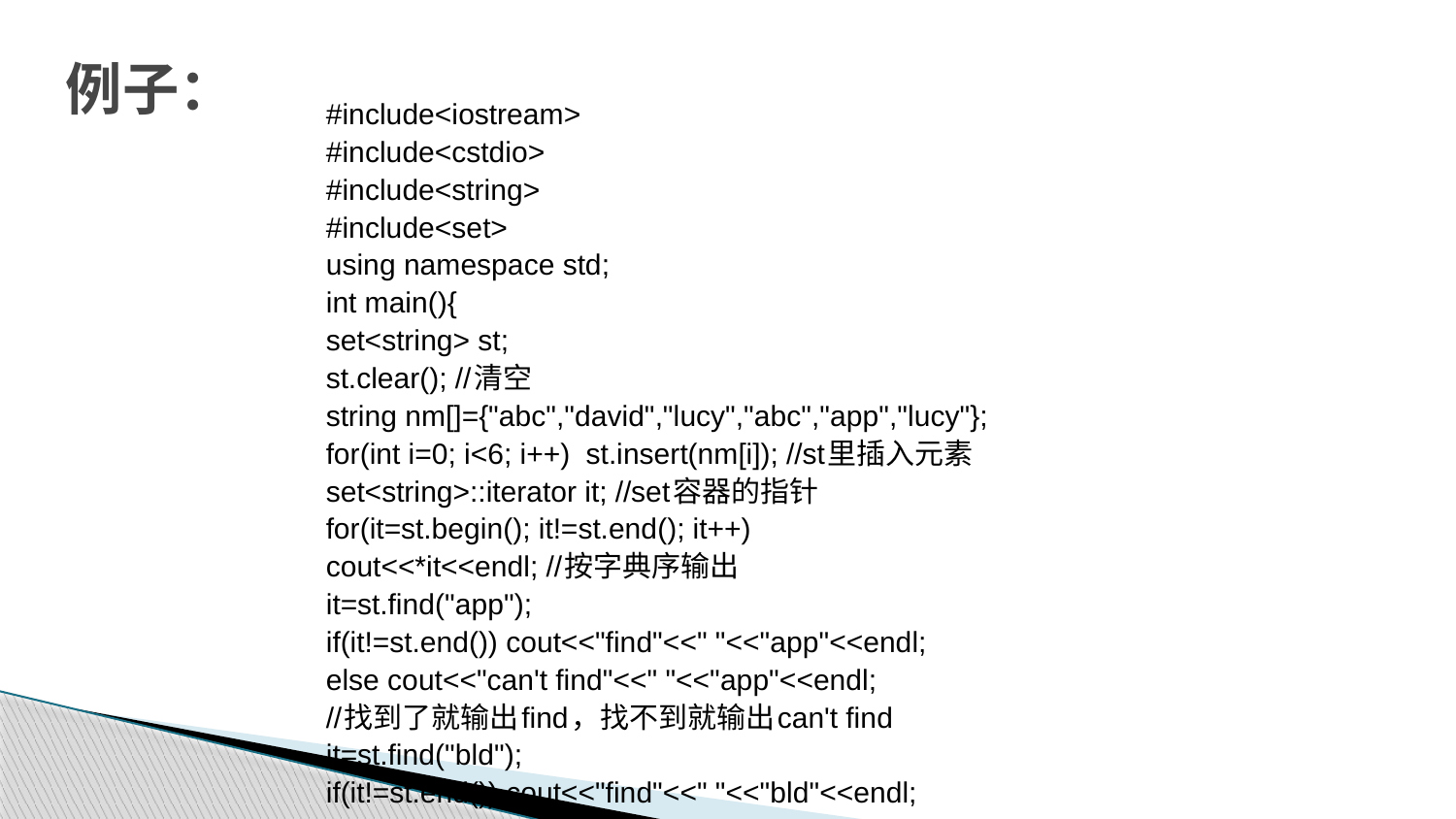

# 例子：
#include<iostream>
#include<cstdio>
#include<string>
#include<set>
using namespace std;
int main(){
	set<string> st;
	st.clear(); //清空
	string nm[]={"abc","david","lucy","abc","app","lucy"};
	for(int i=0; i<6; i++)  st.insert(nm[i]); //st里插入元素
	set<string>::iterator it; //set容器的指针
	for(it=st.begin(); it!=st.end(); it++)
		cout<<*it<<endl; //按字典序输出
	it=st.find("app");
	if(it!=st.end()) cout<<"find"<<" "<<"app"<<endl;
	else cout<<"can't find"<<" "<<"app"<<endl;
	//找到了就输出find，找不到就输出can't find
	it=st.find("bld");
	if(it!=st.end()) cout<<"find"<<" "<<"bld"<<endl;
	else cout<<"can't find"<<" "<<"bld"<<endl;
}